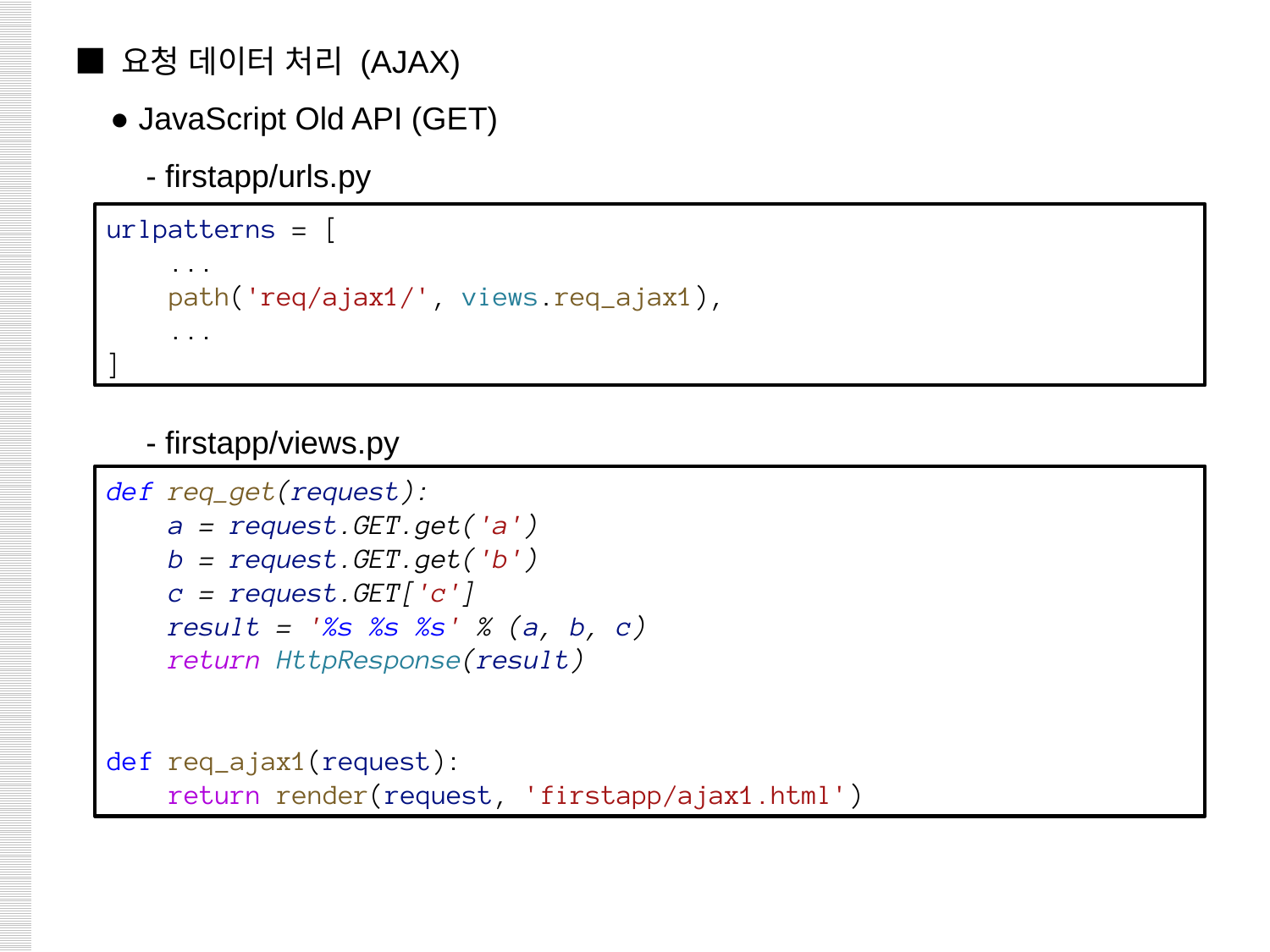

■ 요청 데이터 처리 (AJAX)
    ● JavaScript Old API (GET)
        - firstapp/urls.py

        - firstapp/views.py
urlpatterns = [
    ...
    path('req/ajax1/', views.req_ajax1),
    ...
]
def req_get(request):
    a = request.GET.get('a')
    b = request.GET.get('b')
    c = request.GET['c']
    result = '%s %s %s' % (a, b, c)
    return HttpResponse(result)

def req_ajax1(request):
    return render(request, 'firstapp/ajax1.html')